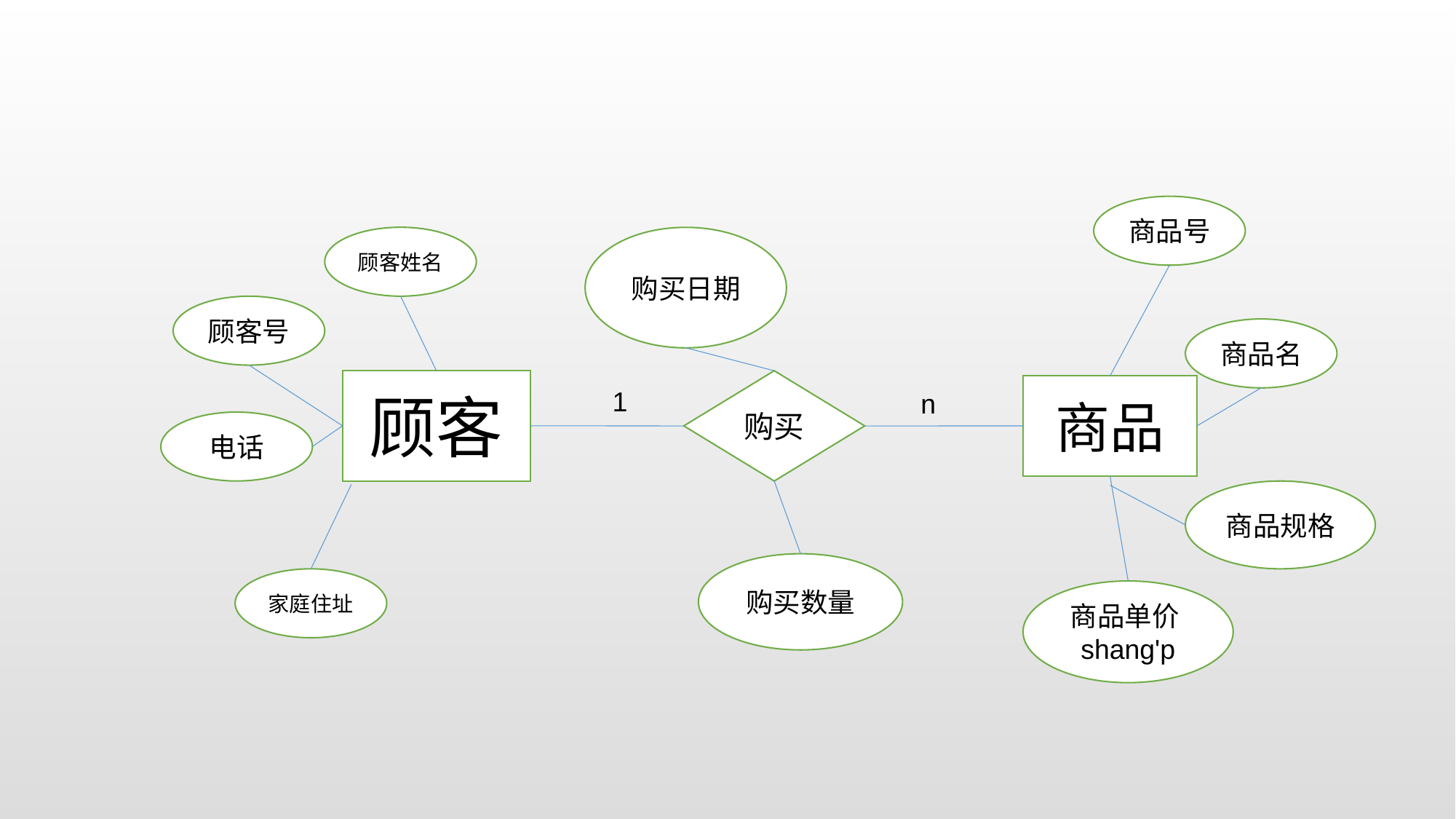

#

商品号
顾客姓名
购买日期
顾客号
商品名
顾客
购买
商品
1
n
电话
商品规格
购买数量
家庭住址
商品单价shang'p